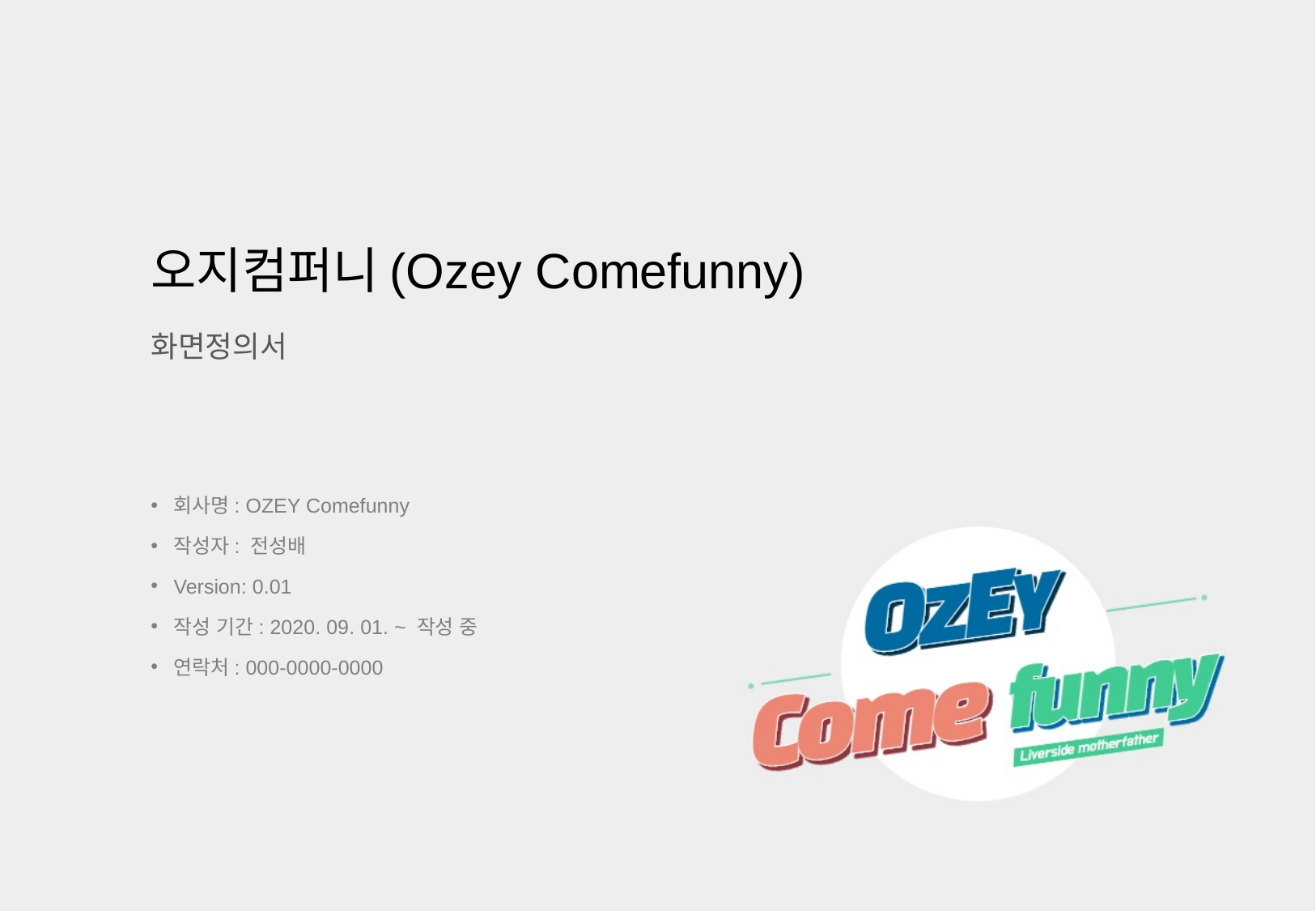

# 오지컴퍼니(Ozey Comefunny)
화면정의서

회사명: OZEY Comefunny
작성자: 전성배
Version: 0.01
작성 기간: 2020. 09. 01. ~ 작성 중
연락처: 000-0000-0000